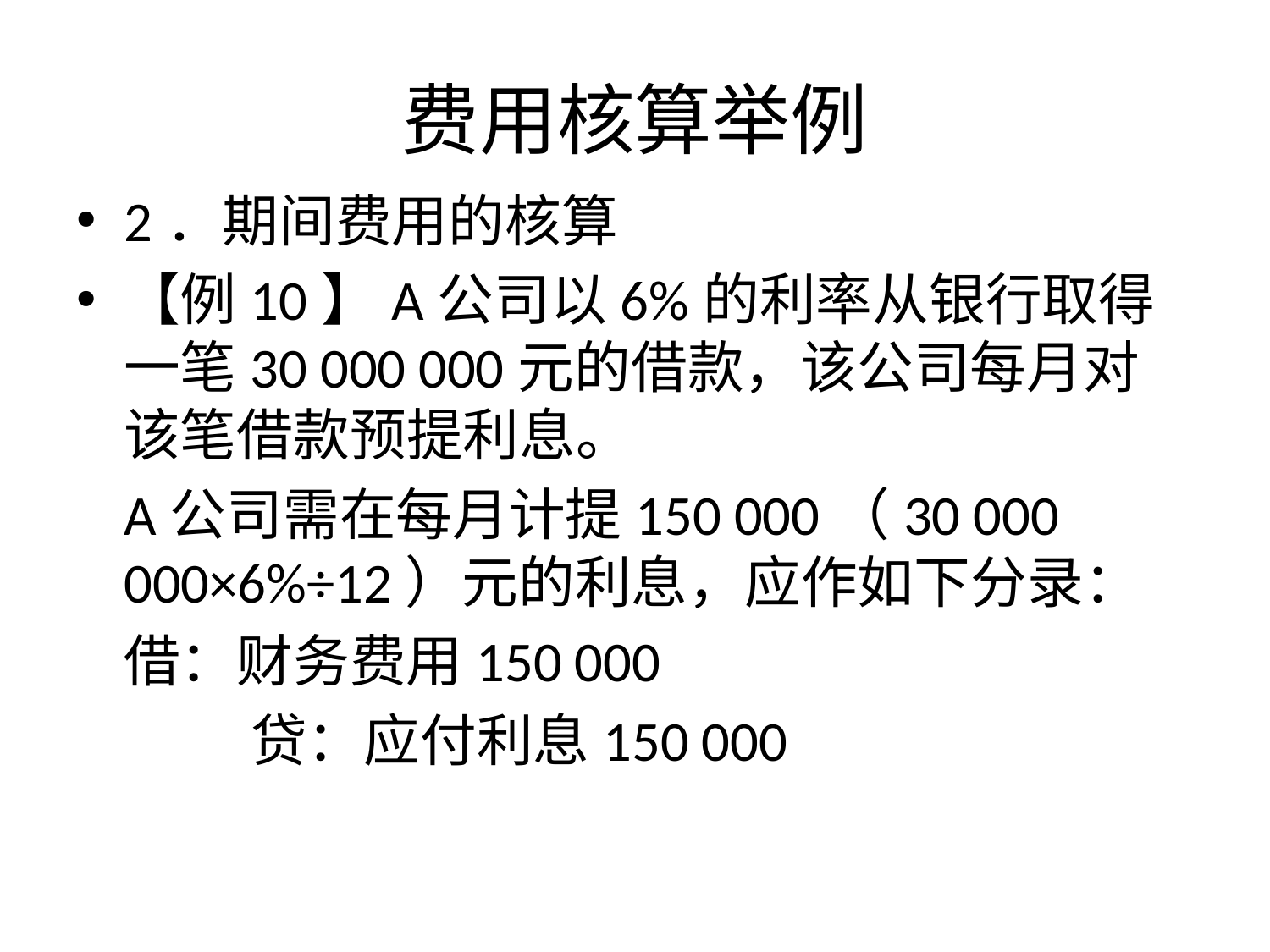

# 费用核算举例
2．期间费用的核算
【例10】A公司以6%的利率从银行取得一笔30 000 000元的借款，该公司每月对该笔借款预提利息。
	A公司需在每月计提150 000（30 000 000×6%÷12）元的利息，应作如下分录：
	借：财务费用150 000
		贷：应付利息150 000